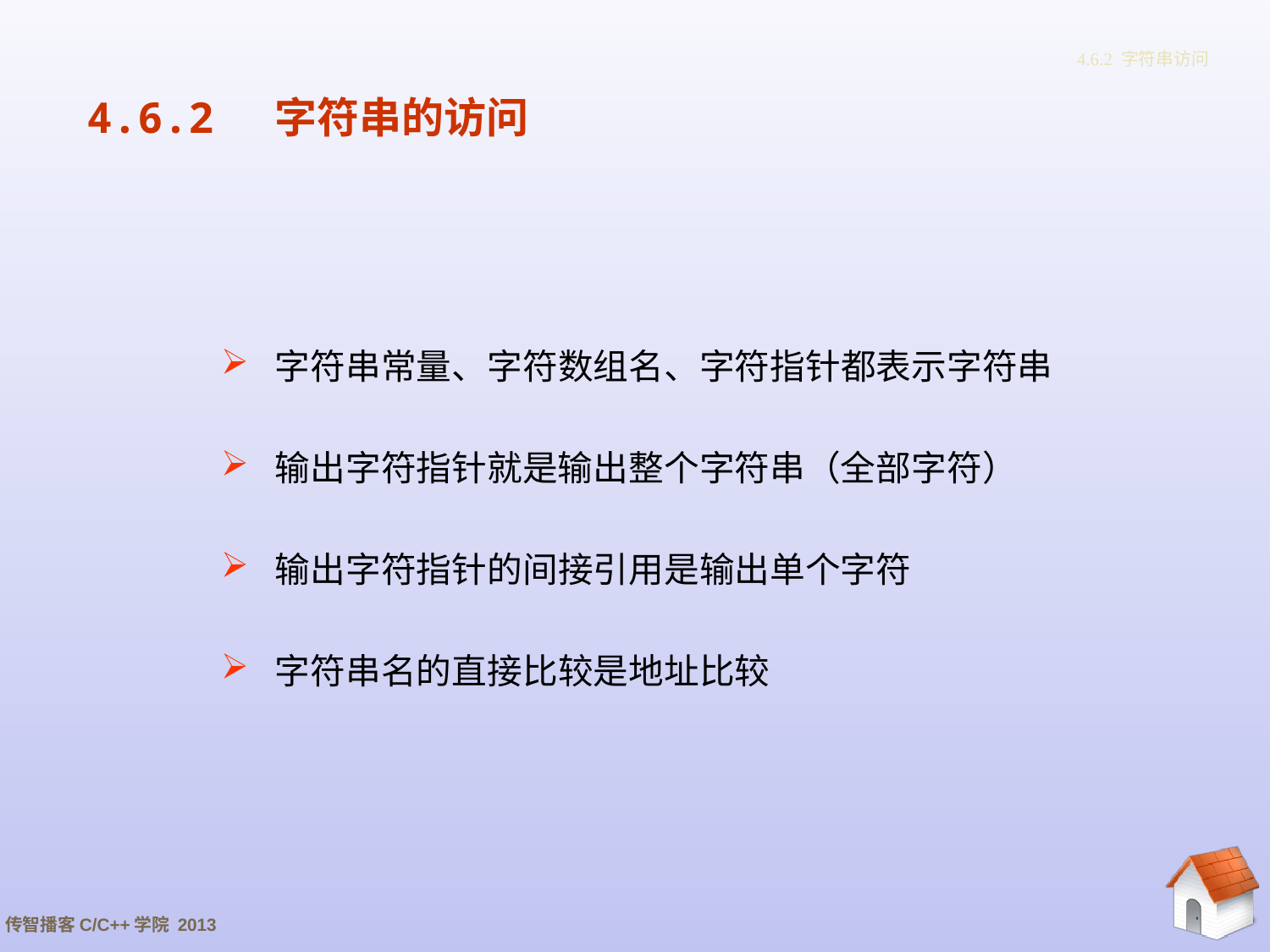

# 4.6.2 字符串访问
4.6.2  字符串的访问
  字符串常量、字符数组名、字符指针都表示字符串
  输出字符指针就是输出整个字符串（全部字符）
  输出字符指针的间接引用是输出单个字符
  字符串名的直接比较是地址比较